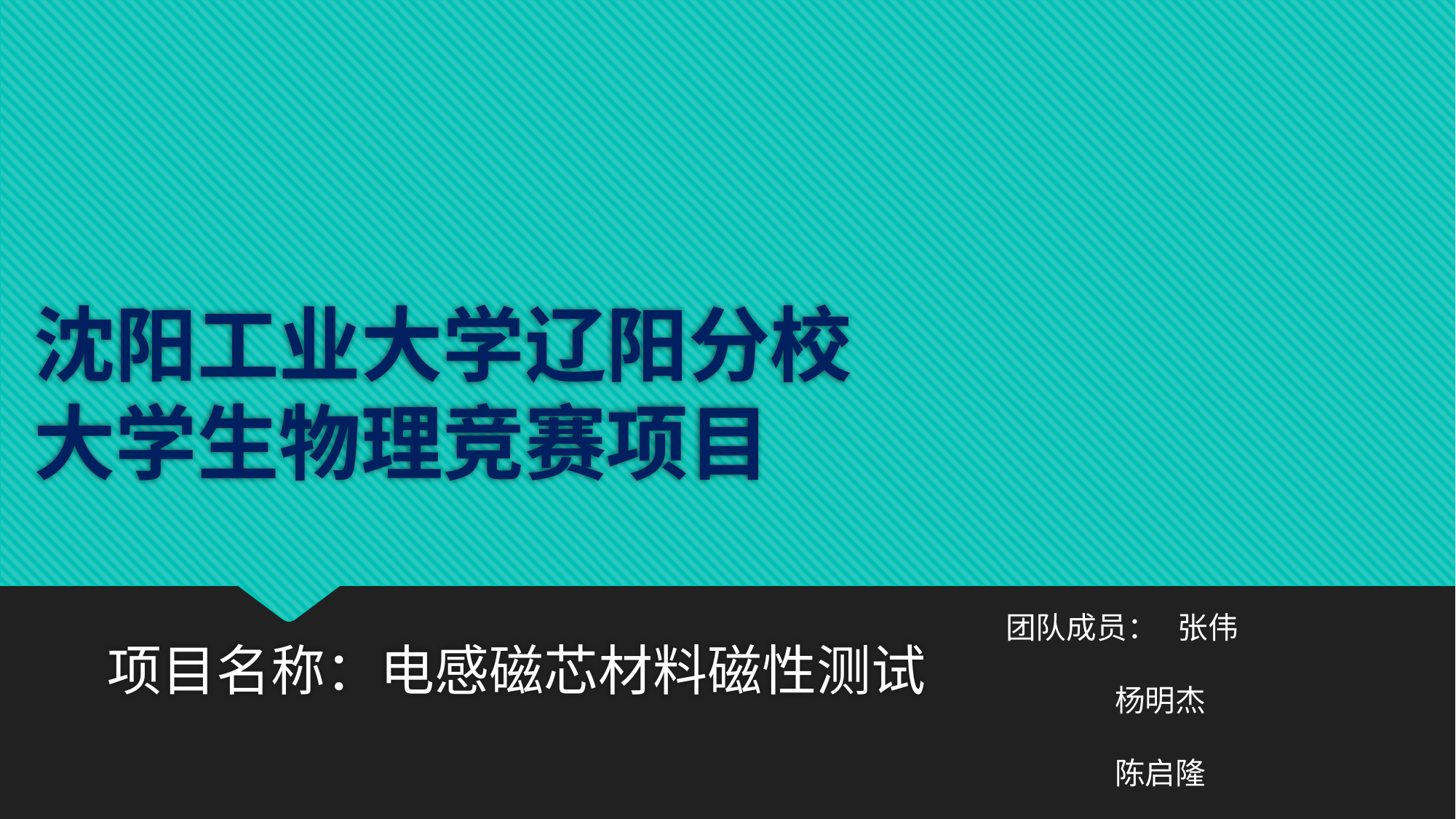

# 沈阳工业大学辽阳分校 大学生物理竞赛项目
团队成员：   张伟
			杨明杰
			陈启隆
项目名称：电感磁芯材料磁性测试